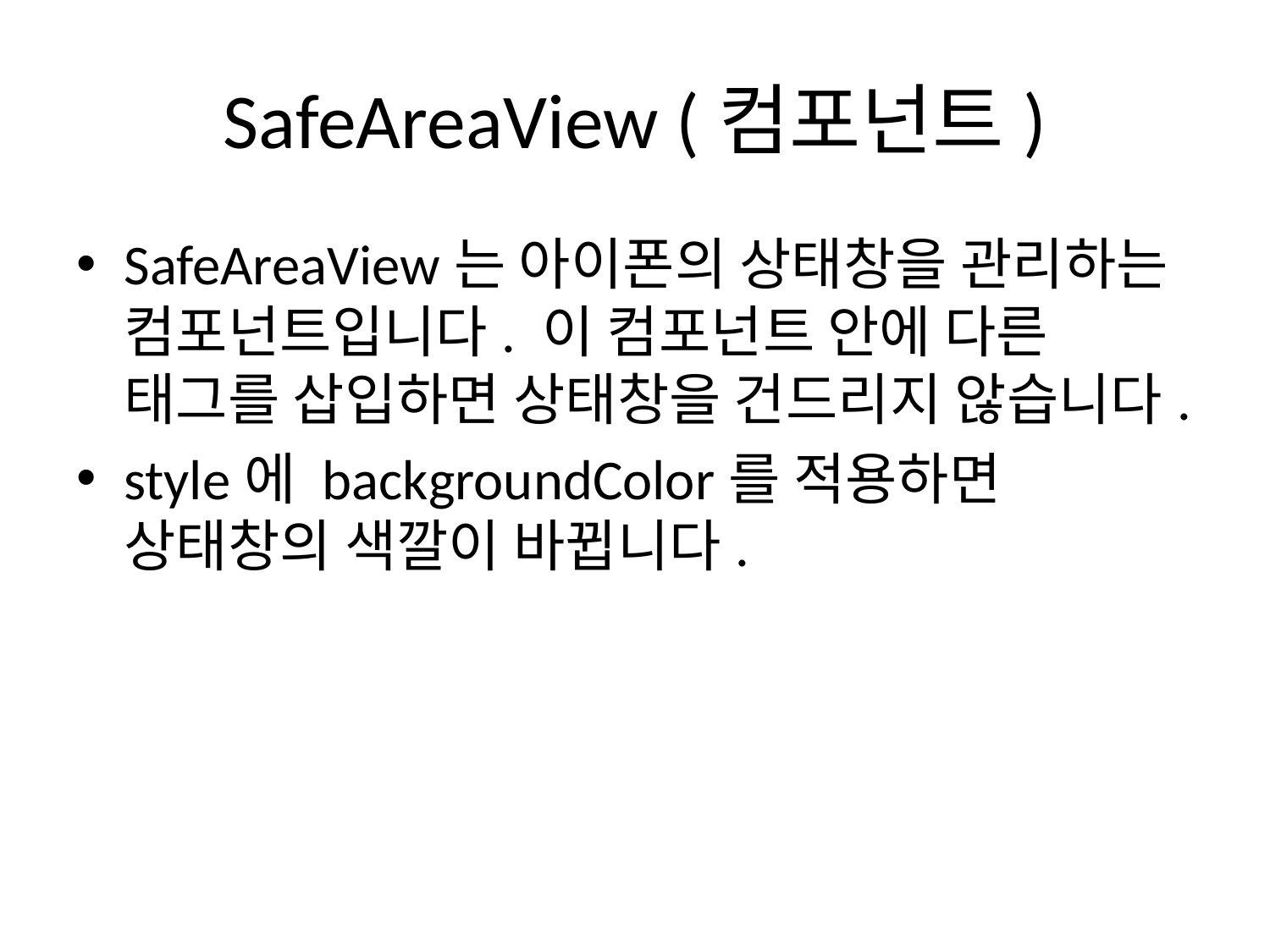

# SafeAreaView (컴포넌트)
SafeAreaView는 아이폰의 상태창을 관리하는 컴포넌트입니다. 이 컴포넌트 안에 다른 태그를 삽입하면 상태창을 건드리지 않습니다.
style에 backgroundColor를 적용하면 상태창의 색깔이 바뀝니다.